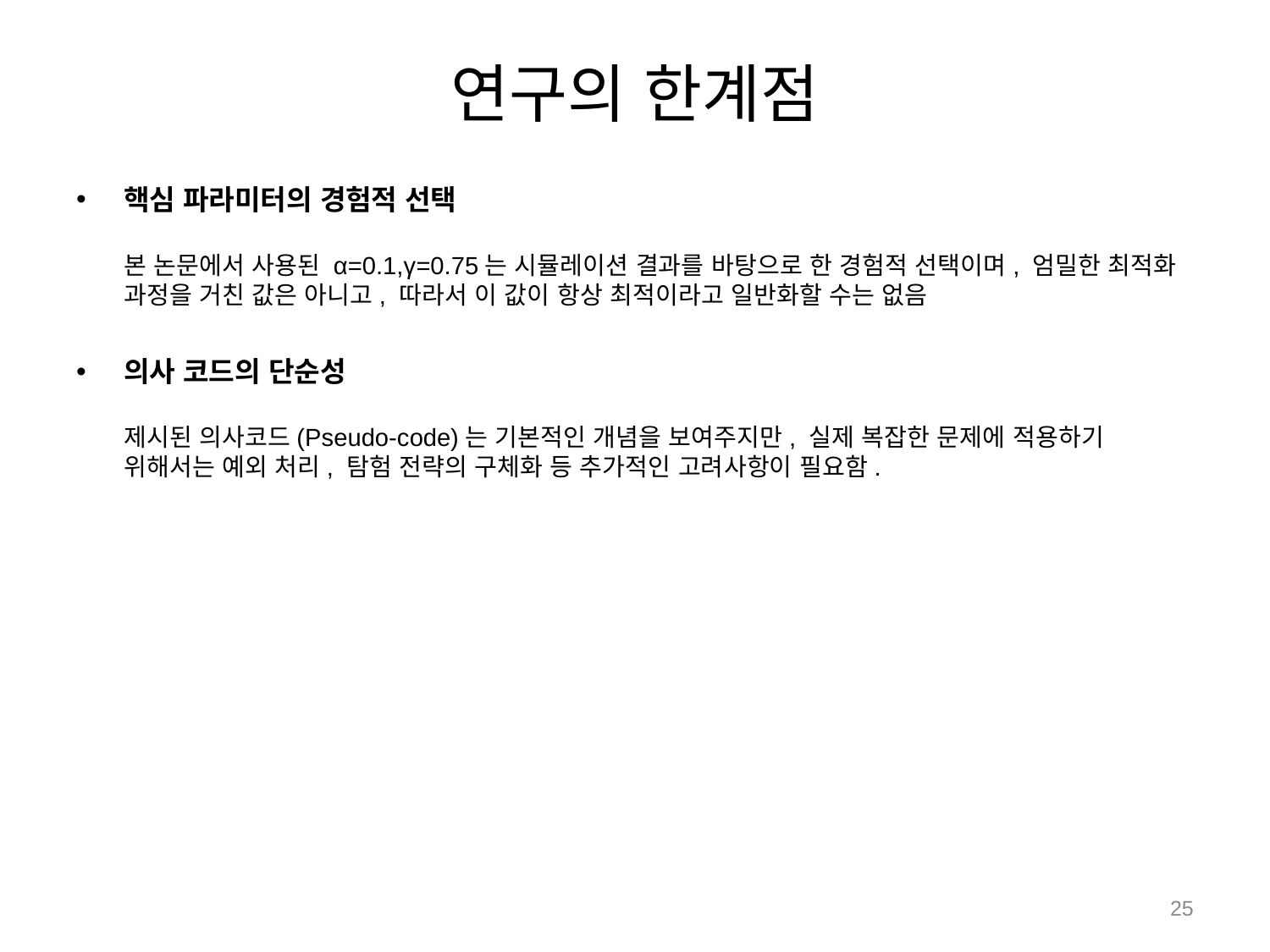

# 연구의 한계점
핵심 파라미터의 경험적 선택
본 논문에서 사용된 α=0.1,γ=0.75는 시뮬레이션 결과를 바탕으로 한 경험적 선택이며, 엄밀한 최적화 과정을 거친 값은 아니고, 따라서 이 값이 항상 최적이라고 일반화할 수는 없음

의사 코드의 단순성
제시된 의사코드(Pseudo-code)는 기본적인 개념을 보여주지만, 실제 복잡한 문제에 적용하기 위해서는 예외 처리, 탐험 전략의 구체화 등 추가적인 고려사항이 필요함.
25